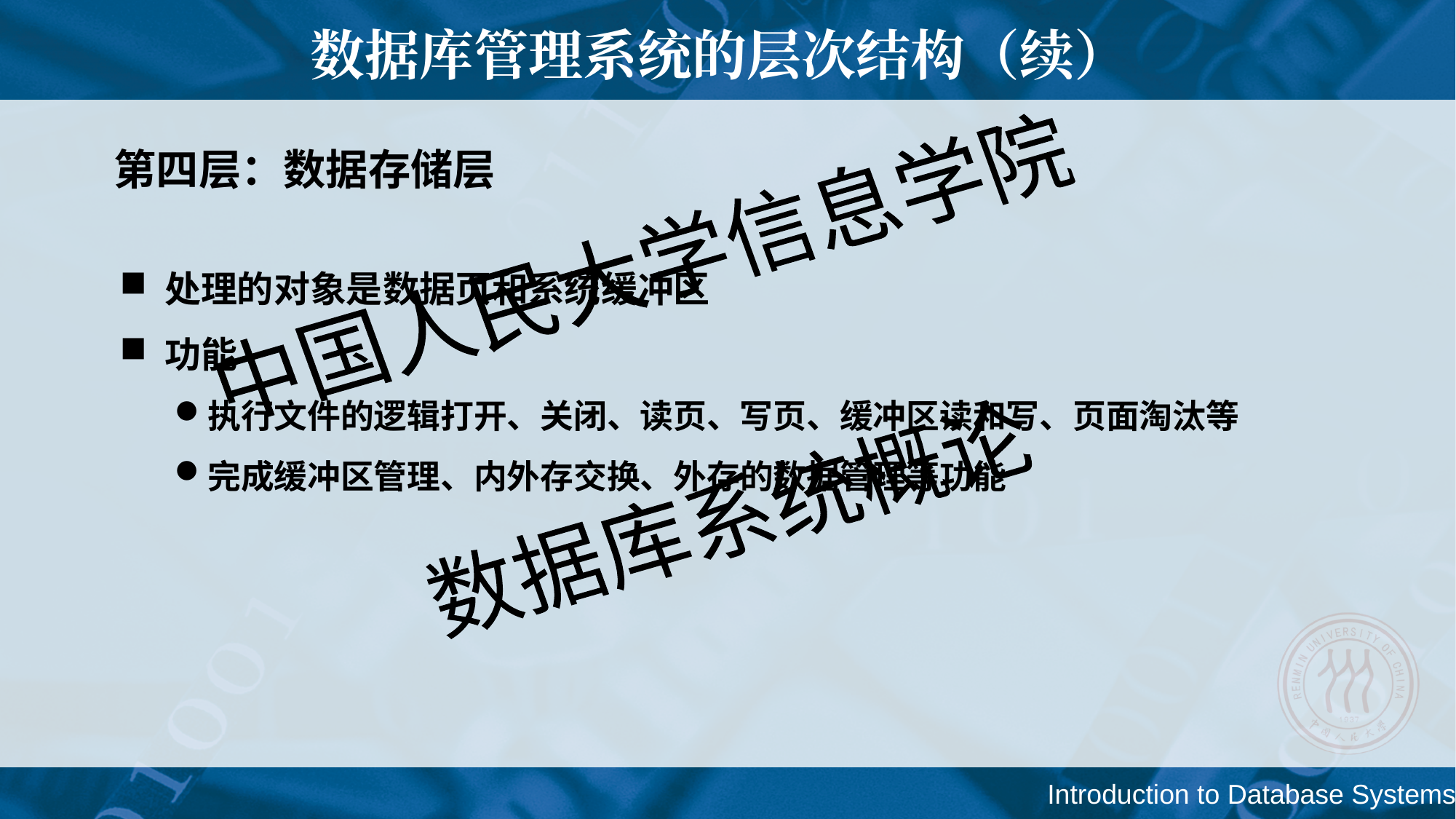

数据库管理系统的层次结构（续）
# 第四层：数据存储层
 处理的对象是数据页和系统缓冲区
 功能
执行文件的逻辑打开、关闭、读页、写页、缓冲区读和写、页面淘汰等
完成缓冲区管理、内外存交换、外存的数据管理等功能